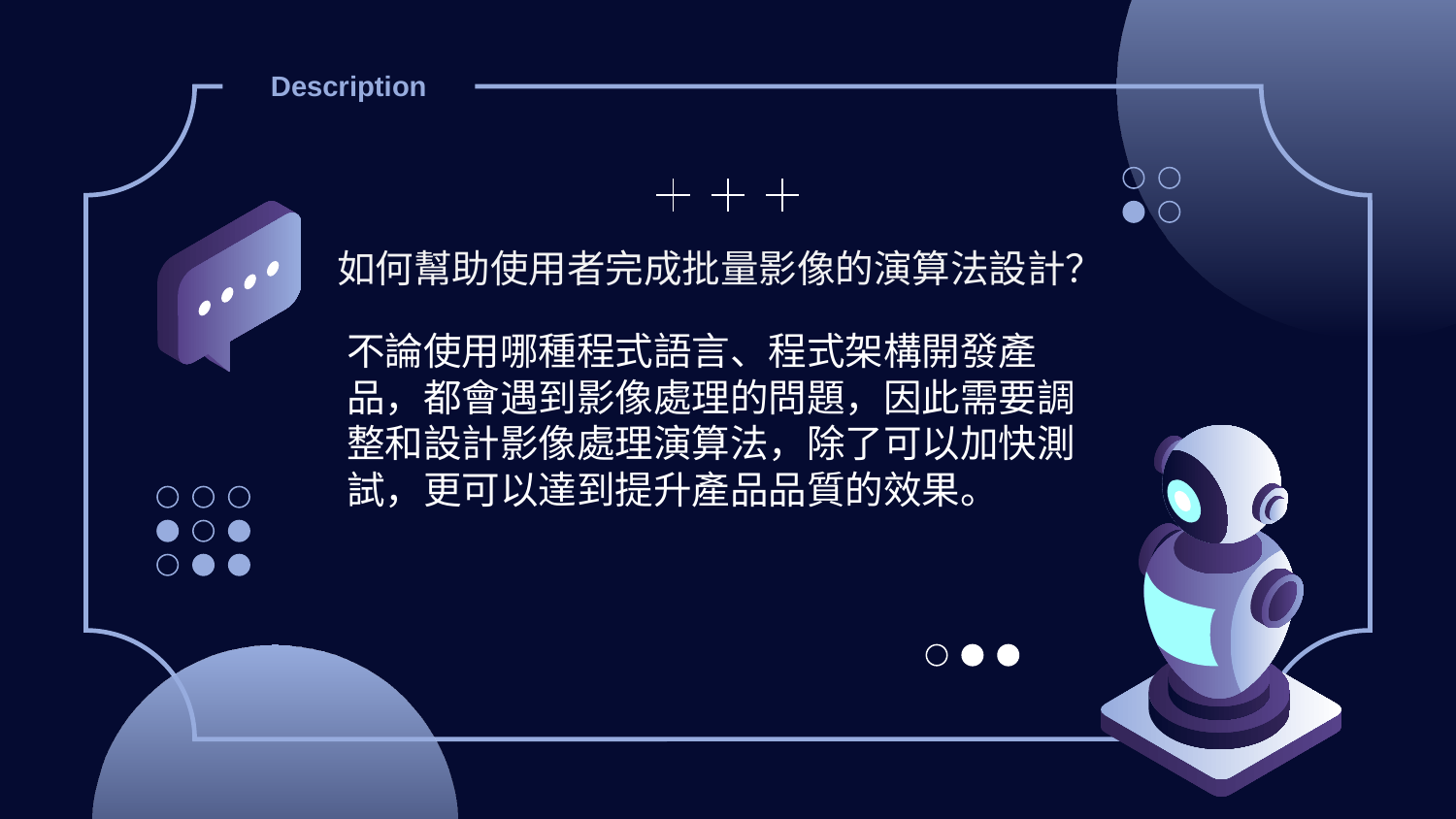

Description

如何幫助使用者完成批量影像的演算法設計？
不論使用哪種程式語言、程式架構開發產品，都會遇到影像處理的問題，因此需要調整和設計影像處理演算法，除了可以加快測試，更可以達到提升產品品質的效果。